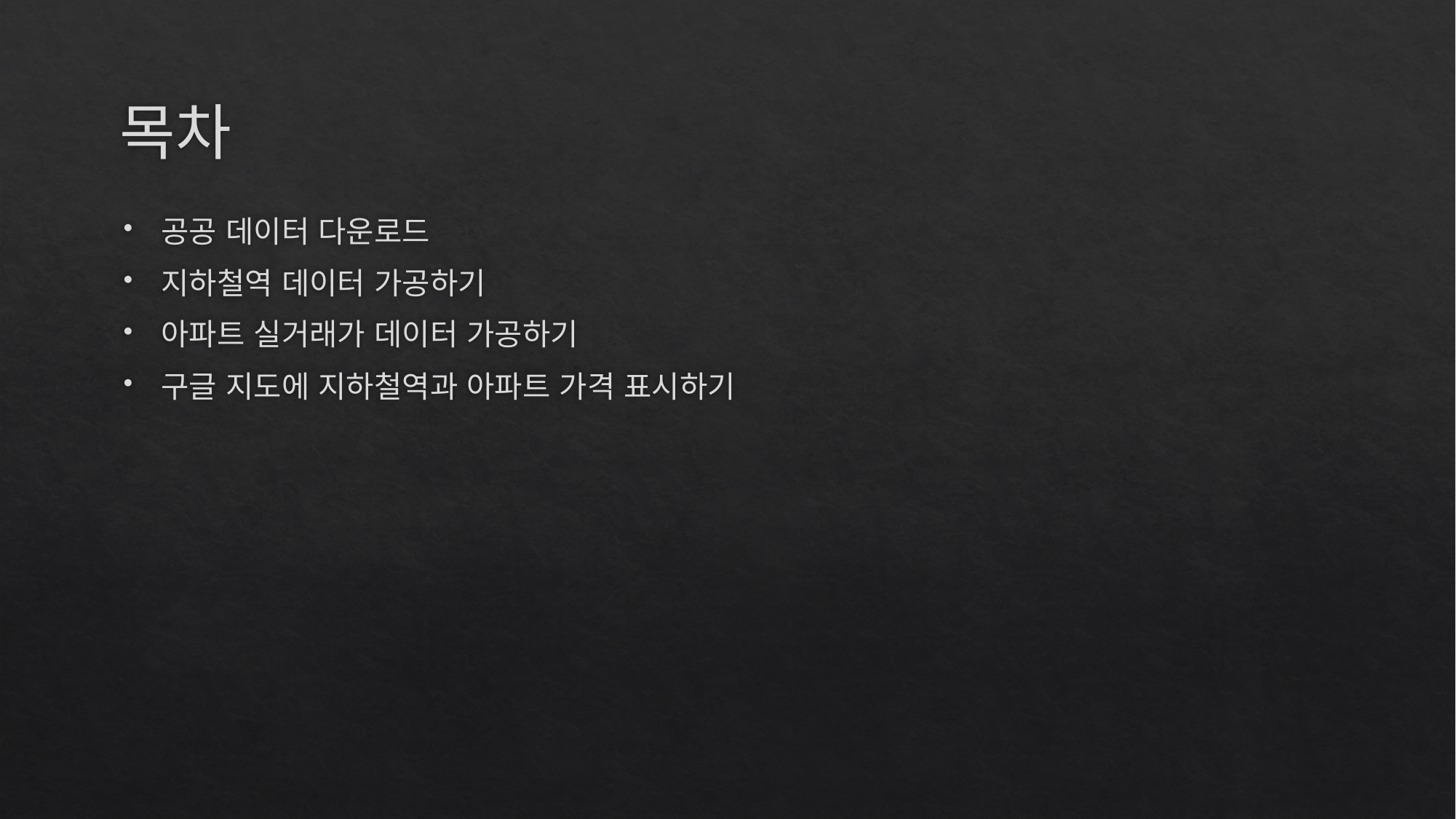

# 목차
공공 데이터 다운로드
지하철역 데이터 가공하기
아파트 실거래가 데이터 가공하기
구글 지도에 지하철역과 아파트 가격 표시하기